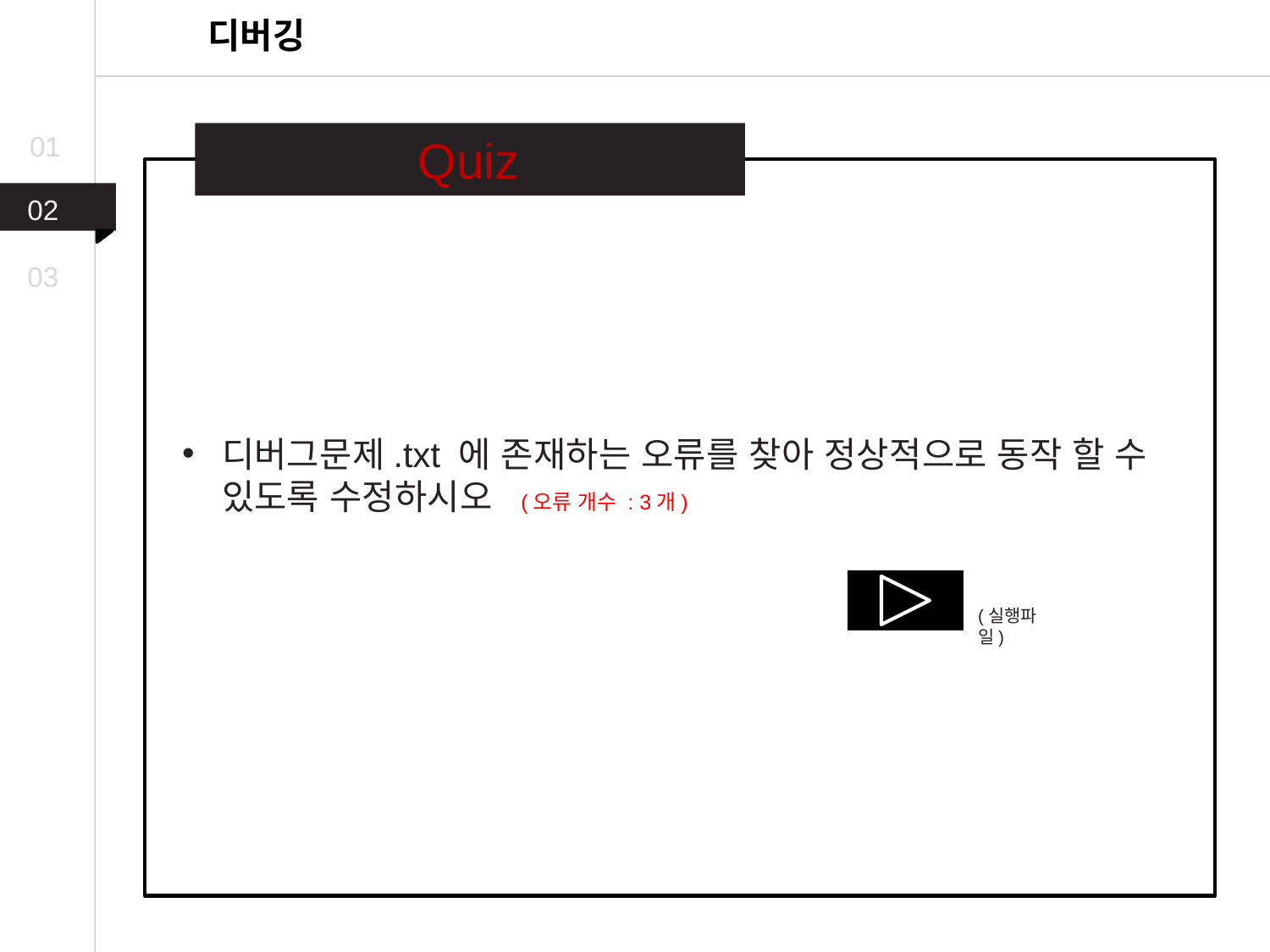

디버깅
01
Quiz

02

03
디버그문제.txt 에 존재하는 오류를 찾아 정상적으로 동작 할 수 있도록 수정하시오  (오류 개수 : 3개)

(실행파일)